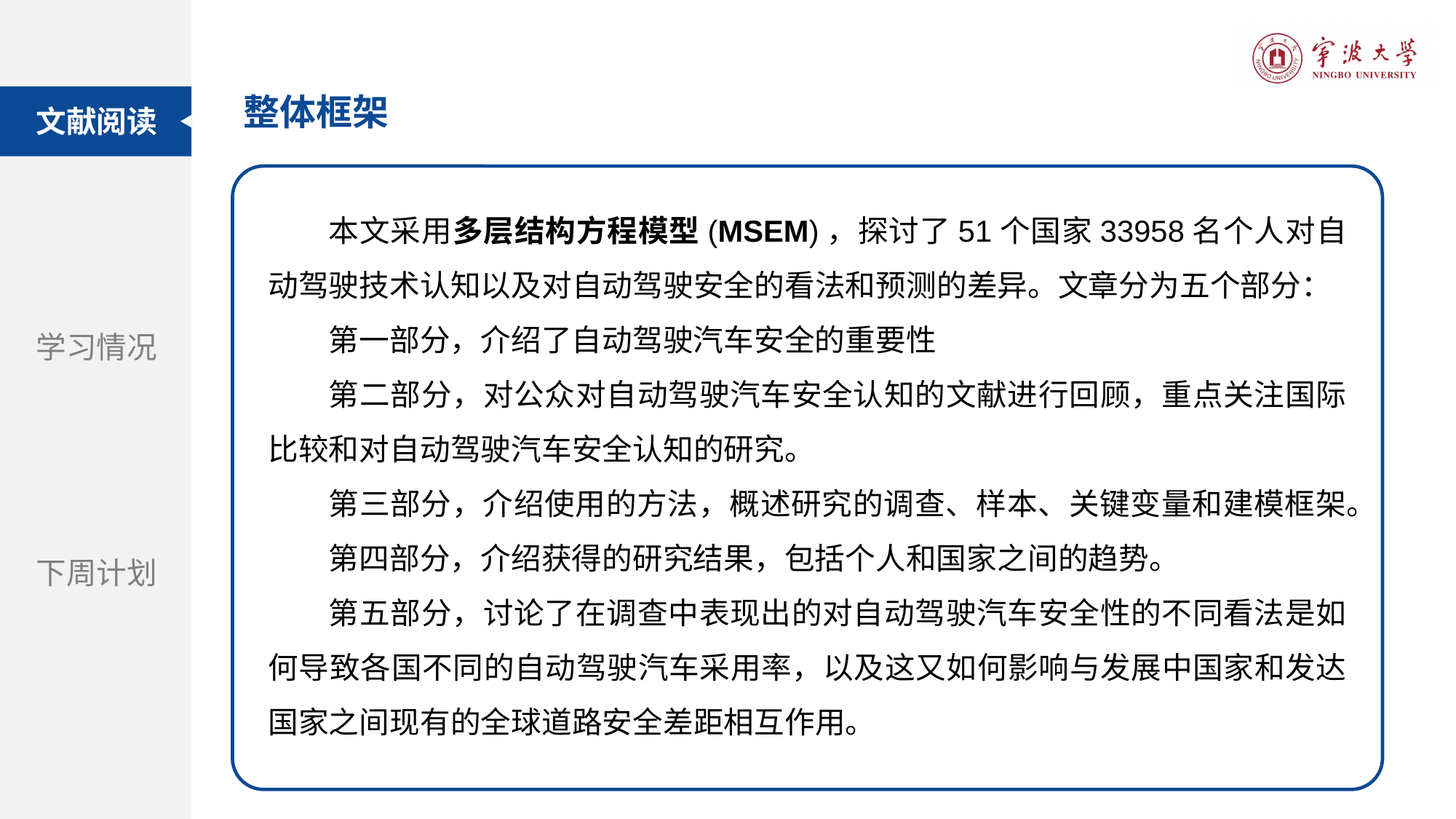

整体框架

文献阅读

本文采用多层结构方程模型(MSEM)，探讨了51个国家33958名个人对自动驾驶技术认知以及对自动驾驶安全的看法和预测的差异。文章分为五个部分：
第一部分，介绍了自动驾驶汽车安全的重要性
第二部分，对公众对自动驾驶汽车安全认知的文献进行回顾，重点关注国际比较和对自动驾驶汽车安全认知的研究。
第三部分，介绍使用的方法，概述研究的调查、样本、关键变量和建模框架。
第四部分，介绍获得的研究结果，包括个人和国家之间的趋势。
第五部分，讨论了在调查中表现出的对自动驾驶汽车安全性的不同看法是如何导致各国不同的自动驾驶汽车采用率，以及这又如何影响与发展中国家和发达国家之间现有的全球道路安全差距相互作用。

题目：自动驾驶汽车和街道设计：使用虚拟现实实验探索中央分隔带在提高行人过街安全性方面的作用
学习情况
期刊：Accident Analysis and Prevention
下周计划